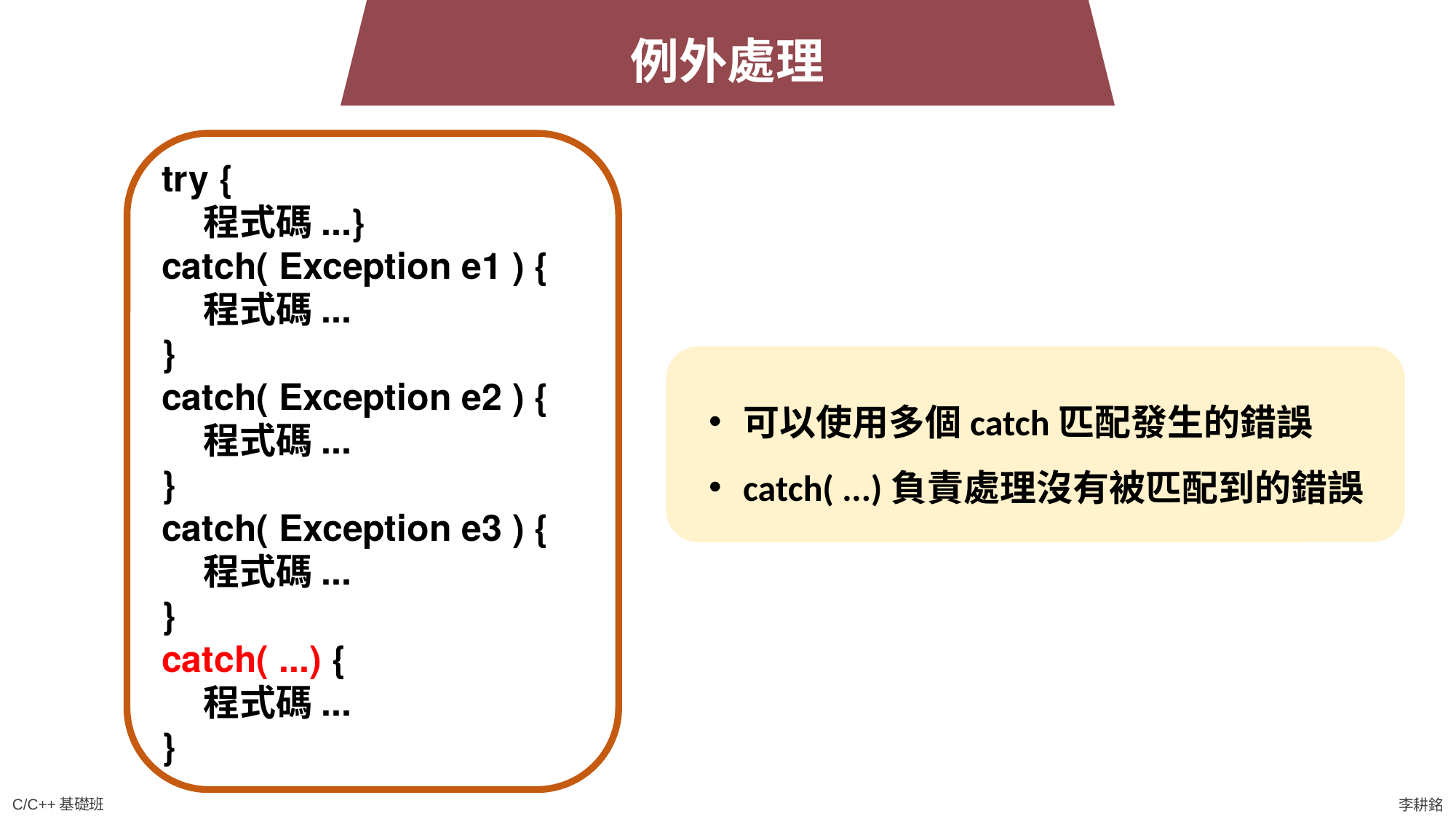

例外處理
try {
    程式碼...}
catch( Exception e1 ) {
    程式碼...
}
catch( Exception e2 ) {
    程式碼...
}
catch( Exception e3 ) {
    程式碼...
}
catch( ...) {
    程式碼...
}

可以使用多個catch匹配發生的錯誤
catch( ...)負責處理沒有被匹配到的錯誤
C/C++基礎班
李耕銘